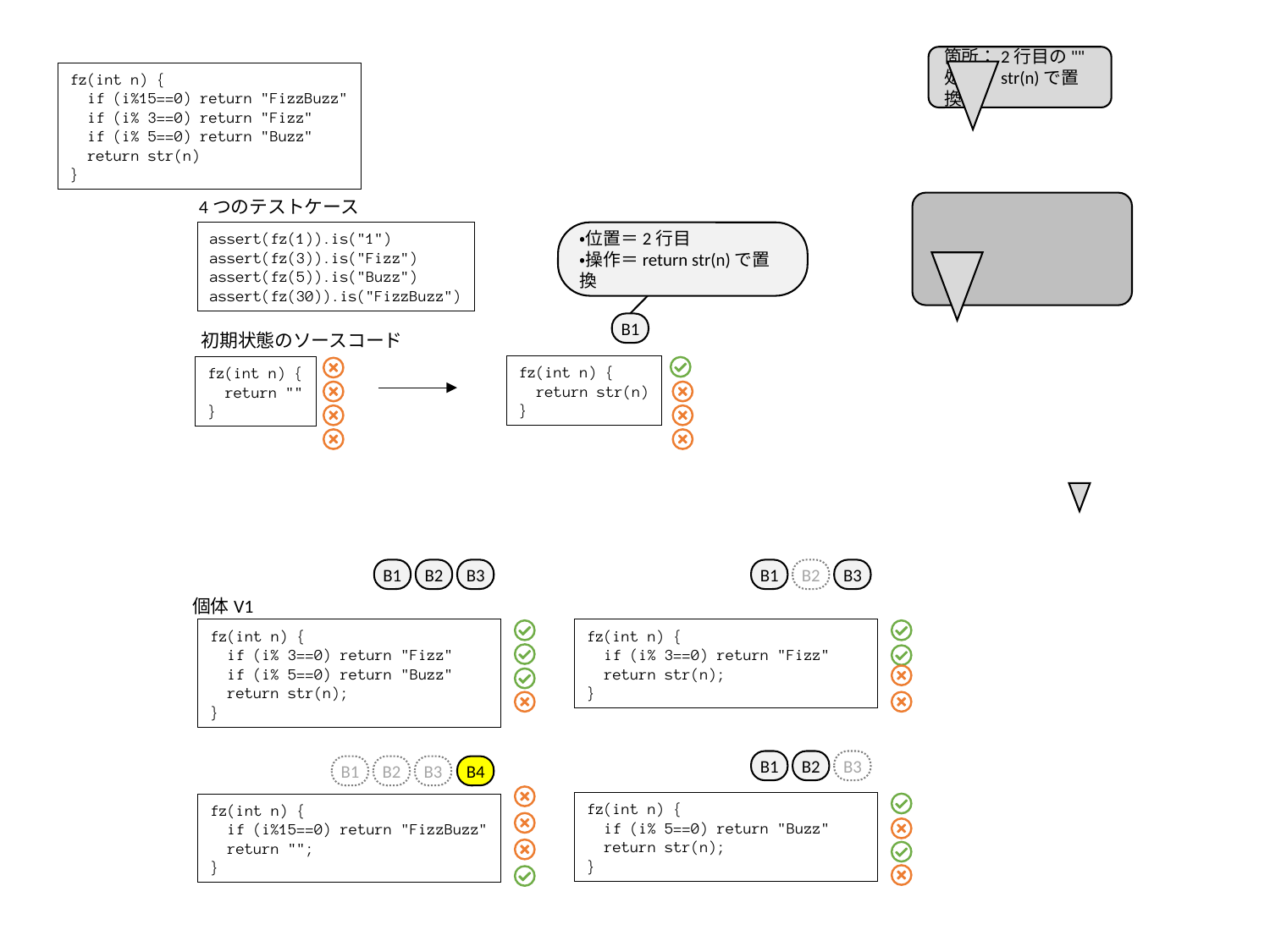

箇所：2行目の""
処理：str(n)で置換

fz(int n) {
  if (i%15==0) return "FizzBuzz"
  if (i% 3==0) return "Fizz"
  if (i% 5==0) return "Buzz"
  return str(n)
}
4つのテストケース

assert(fz(1)).is("1")
assert(fz(3)).is("Fizz")
assert(fz(5)).is("Buzz")
assert(fz(30)).is("FizzBuzz")
・位置＝2行目
・操作＝return str(n)で置換

B1
初期状態のソースコード
fz(int n) {
  return str(n)
}

fz(int n) {
  return ""
}

B2
B3
B2
B3
B1
B1
個体V1
fz(int n) {
  if (i% 3==0) return "Fizz"
  if (i% 5==0) return "Buzz"
  return str(n);
}

fz(int n) {
  if (i% 3==0) return "Fizz"
  return str(n);
}

B2
B3
B1
B2
B3
B1
B4

fz(int n) {
  if (i% 5==0) return "Buzz"
  return str(n);
}

fz(int n) {
  if (i%15==0) return "FizzBuzz"
  return "";
}